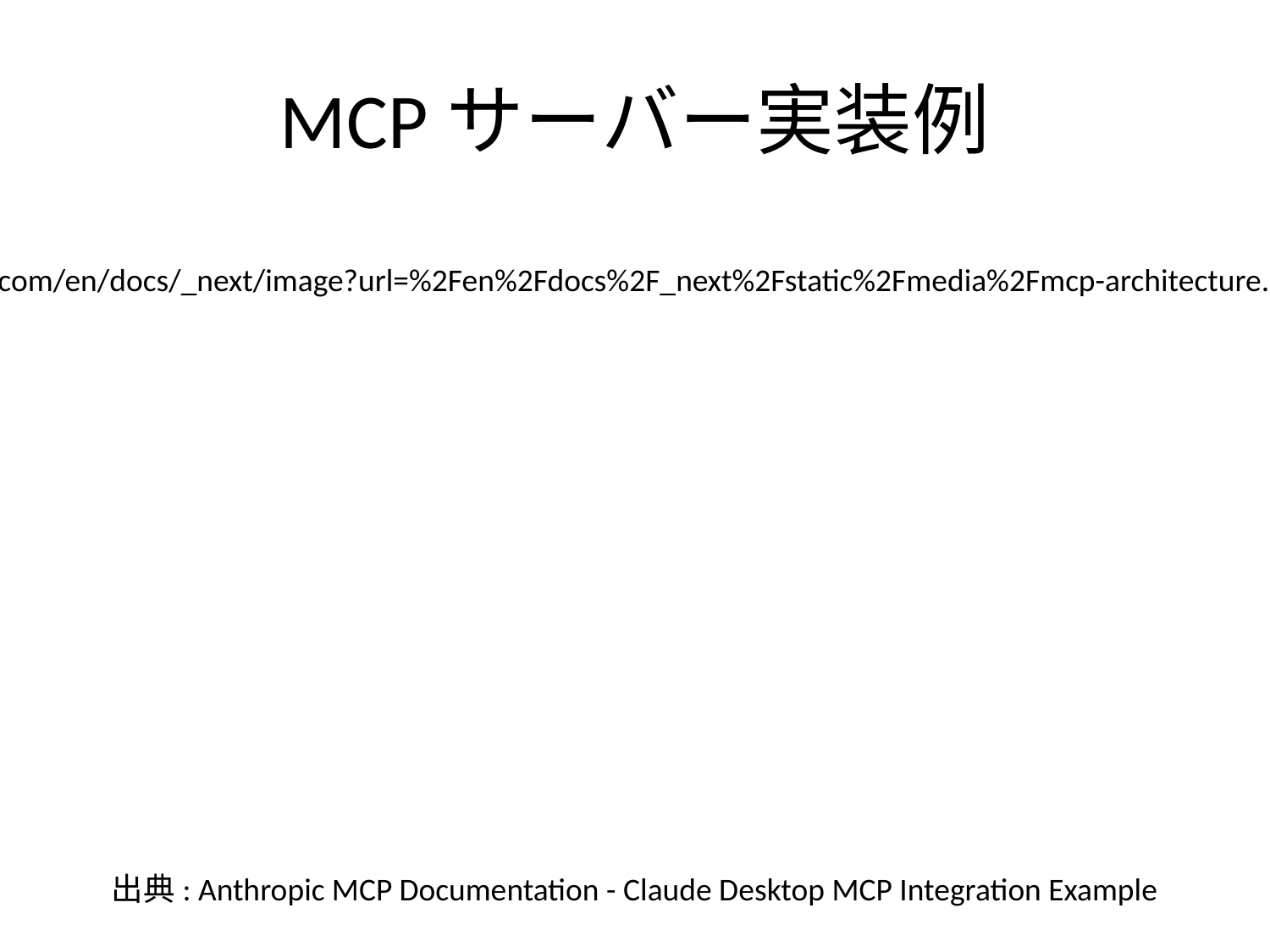

# MCPサーバー実装例

画像: https://docs.anthropic.com/en/docs/_next/image?url=%2Fen%2Fdocs%2F_next%2Fstatic%2Fmedia%2Fmcp-architecture.bfaa5e8c.png&w=1080&q=75
出典: Anthropic MCP Documentation - Claude Desktop MCP Integration Example